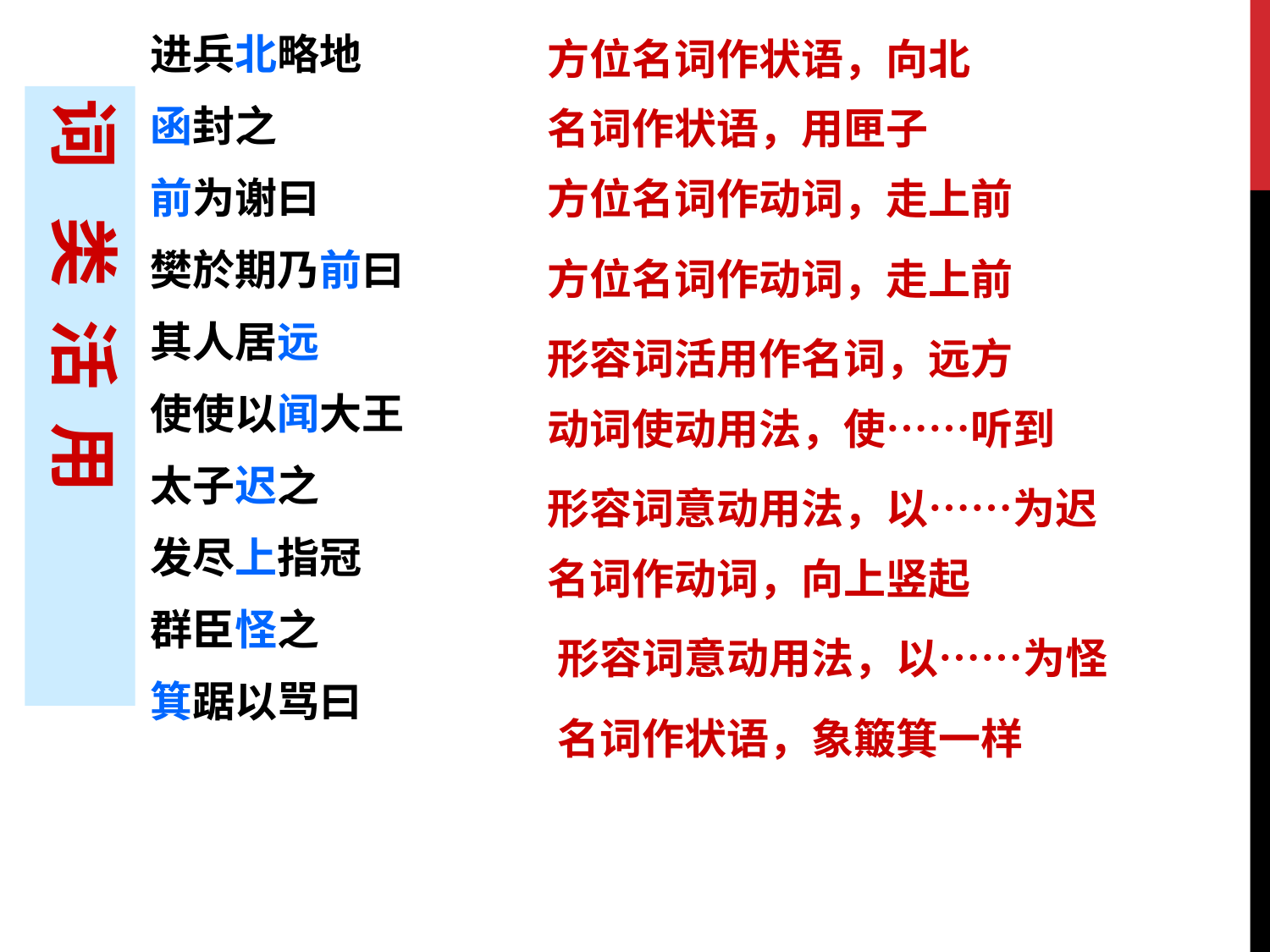

进兵北略地
函封之
前为谢曰
樊於期乃前曰
其人居远
使使以闻大王
太子迟之
发尽上指冠
群臣怪之
箕踞以骂曰

方位名词作状语，向北
词   类  活  用
名词作状语，用匣子
方位名词作动词，走上前
方位名词作动词，走上前
形容词活用作名词，远方
动词使动用法，使……听到
形容词意动用法，以……为迟
名词作动词，向上竖起
形容词意动用法，以……为怪
名词作状语，象簸箕一样